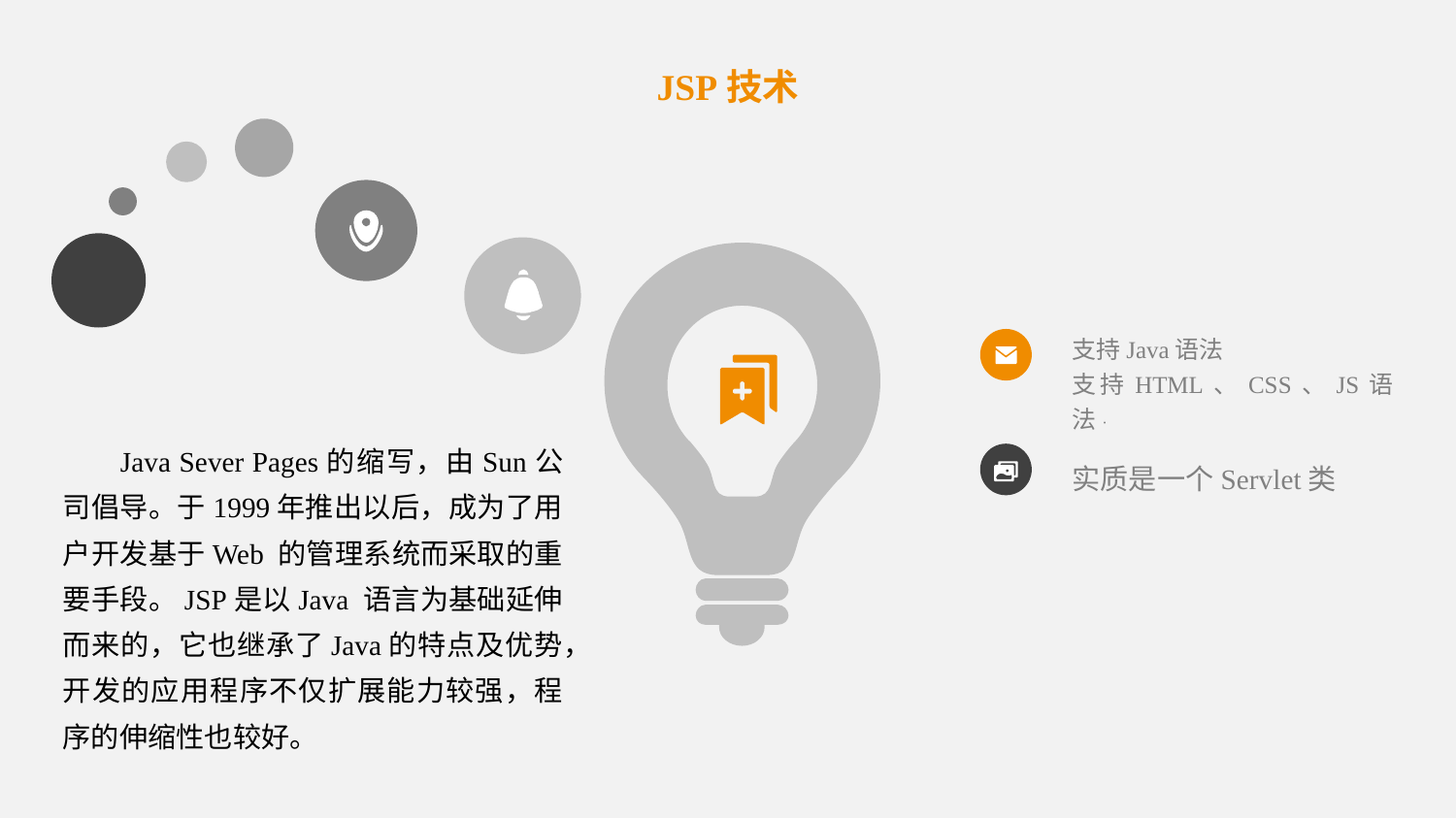

JSP技术

支持Java语法
支持HTML、CSS、JS语法·

Java Sever Pages的缩写，由Sun公司倡导。于1999年推出以后，成为了用户开发基于Web 的管理系统而采取的重要手段。JSP是以Java 语言为基础延伸而来的，它也继承了Java的特点及优势，开发的应用程序不仅扩展能力较强，程序的伸缩性也较好。

实质是一个Servlet类